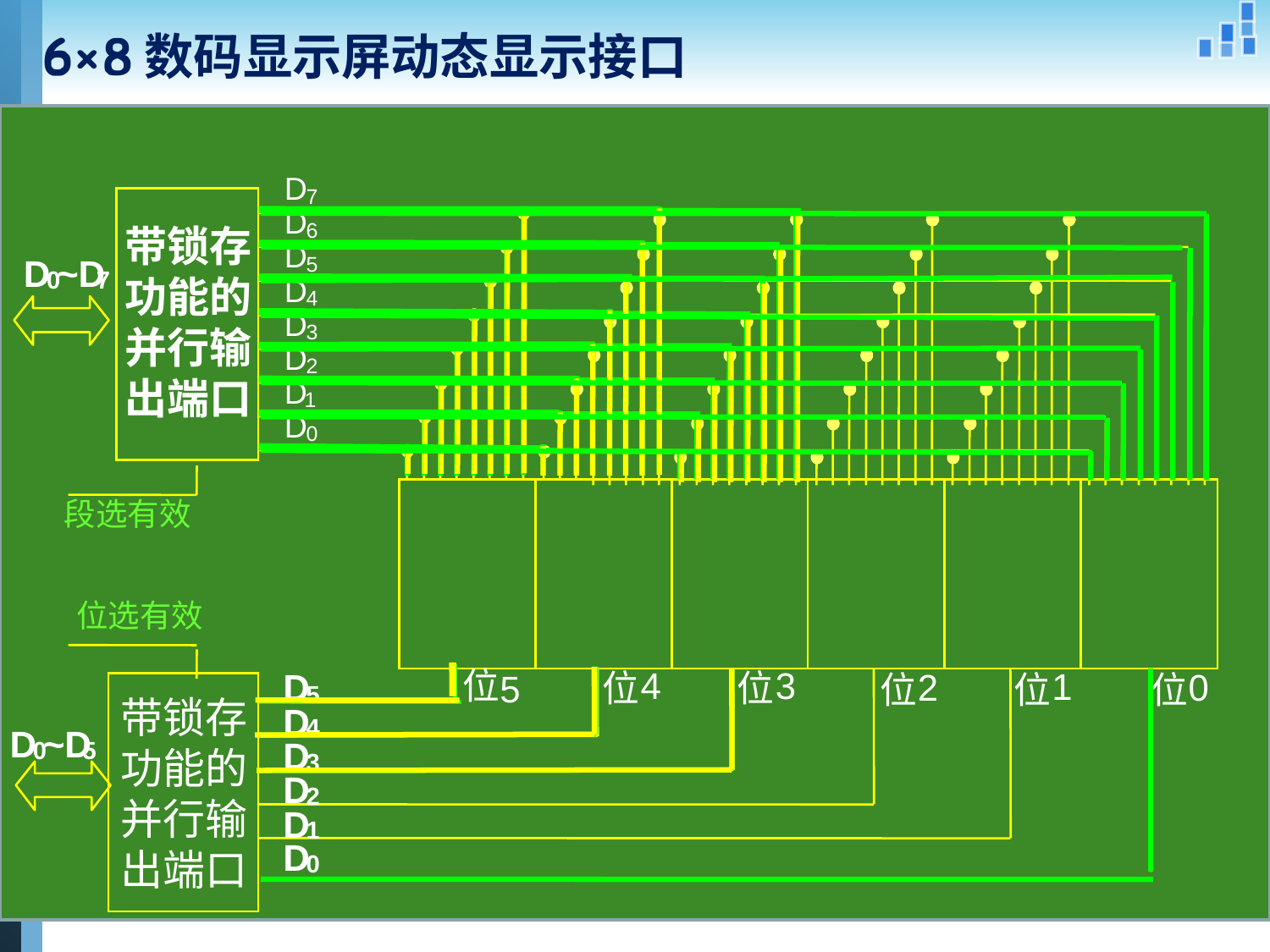

# 6×8数码显示屏动态显示接口

D
7

D

6

带锁存功能的并行输出端口
D

D
~D
5

0
7
D

4

D

3

D

2

D

1

D

0

段选有效

位选有效

4
3

位
1

2
0
D

位
位
5
位
位
位

5
带锁存功能的并行输出端口
D

4
D
~D
D
0
5

3

D

2
D

1
D

0

48